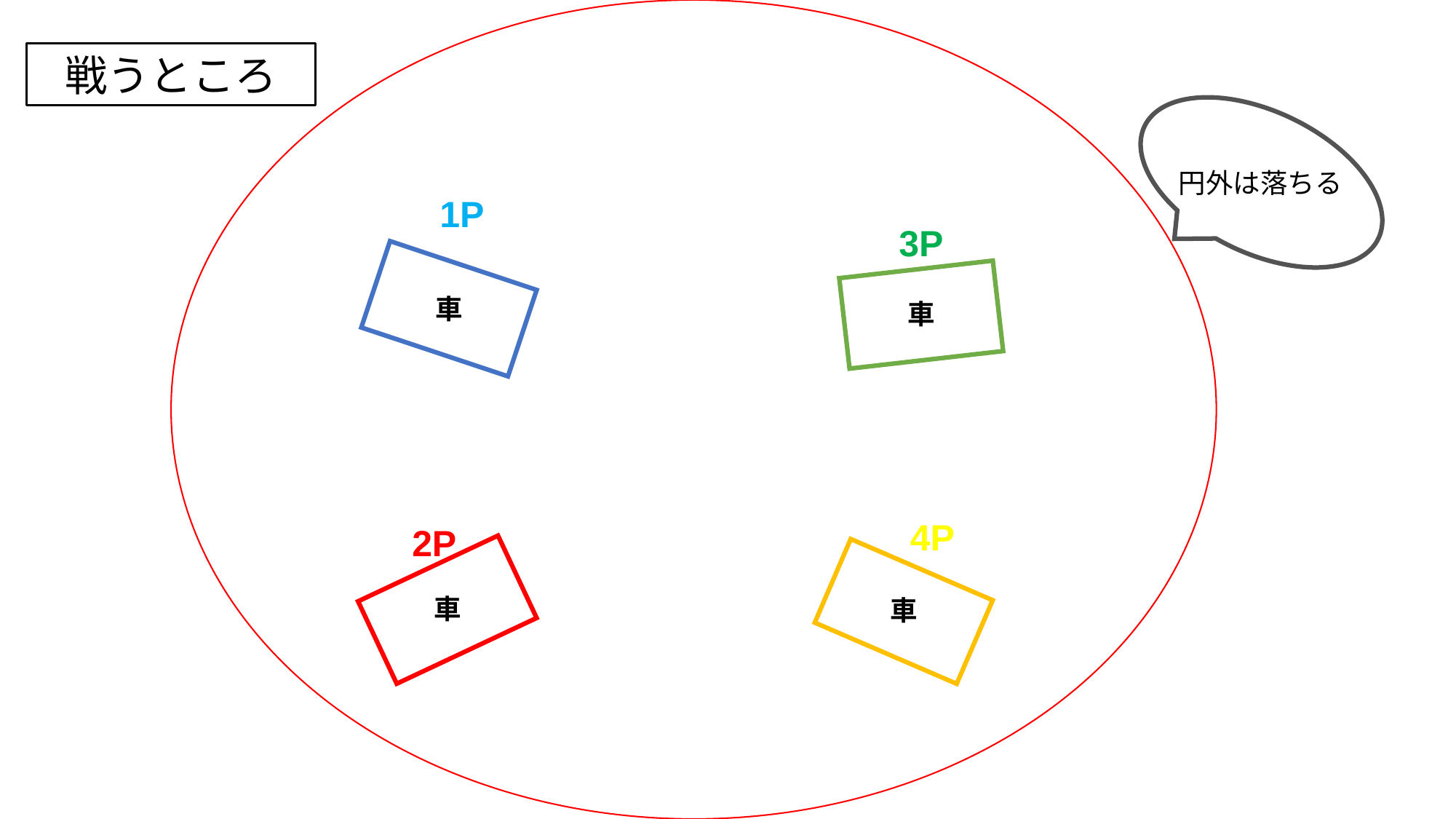

戦うところ

円外は落ちる
1P
3P

車
車
4P
2P

車
車